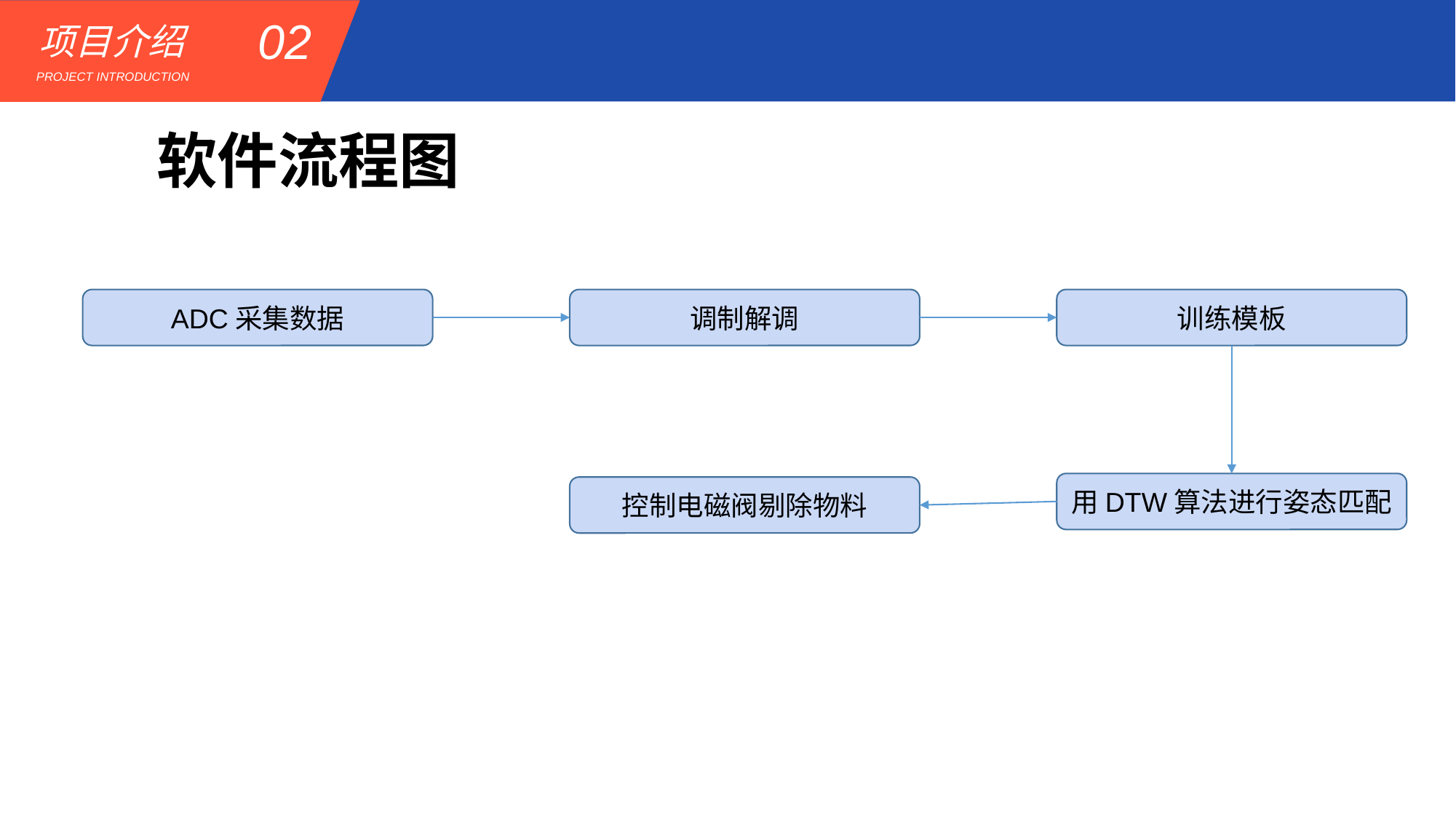

02
项目介绍
PROJECT INTRODUCTION
软件流程图
ADC采集数据
调制解调
训练模板
用DTW算法进行姿态匹配
控制电磁阀剔除物料